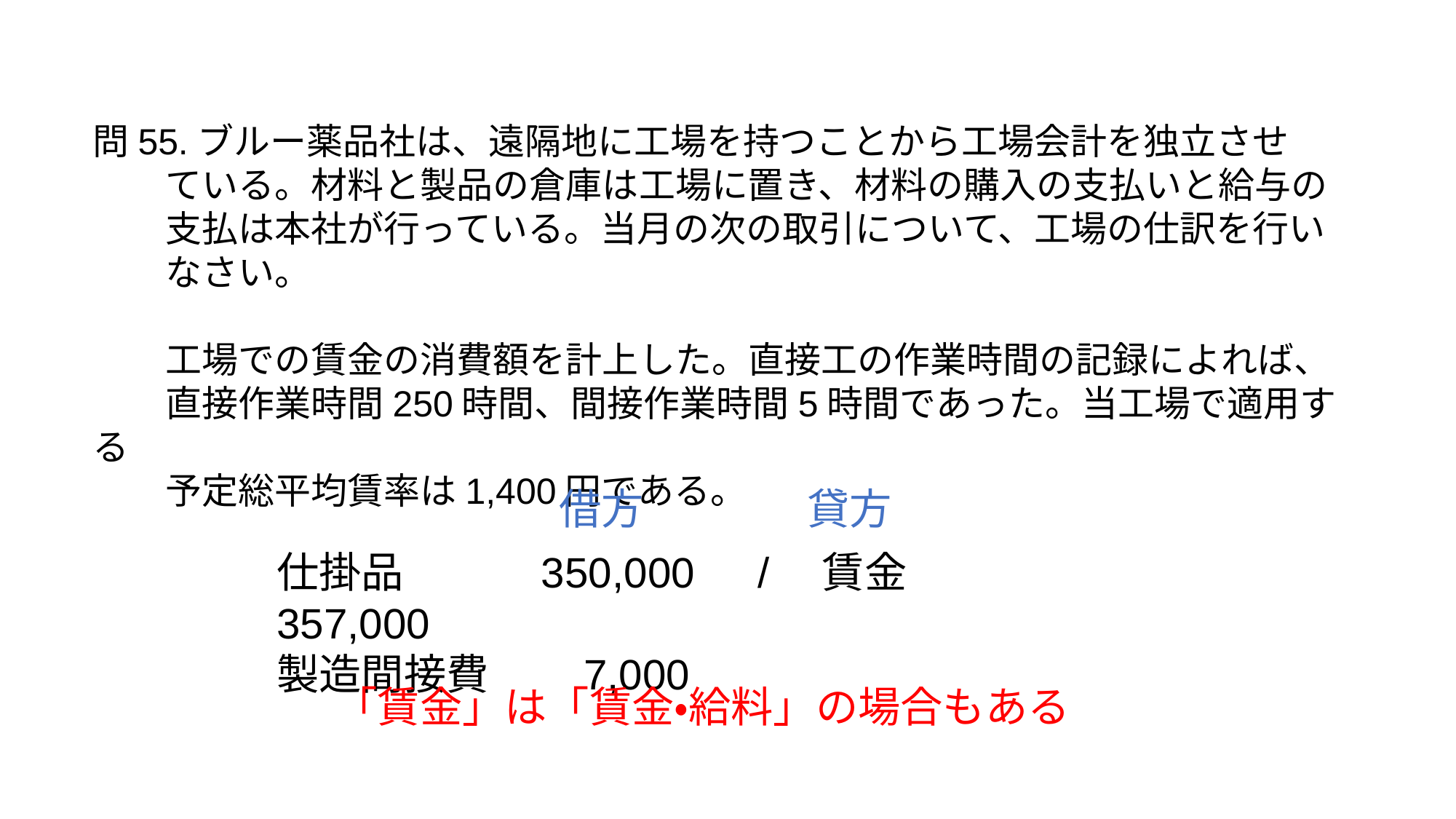

問55.ブルー薬品社は、遠隔地に工場を持つことから工場会計を独立させ
　　ている。材料と製品の倉庫は工場に置き、材料の購入の支払いと給与の
　　支払は本社が行っている。当月の次の取引について、工場の仕訳を行い
　　なさい。

　　工場での賃金の消費額を計上した。直接工の作業時間の記録によれば、
　　直接作業時間250時間、間接作業時間5時間であった。当工場で適用する
　　予定総平均賃率は1,400円である。
借方
貸方
仕掛品　　　350,000　/　賃金　357,000
製造間接費　　7,000
「賃金」は「賃金・給料」の場合もある